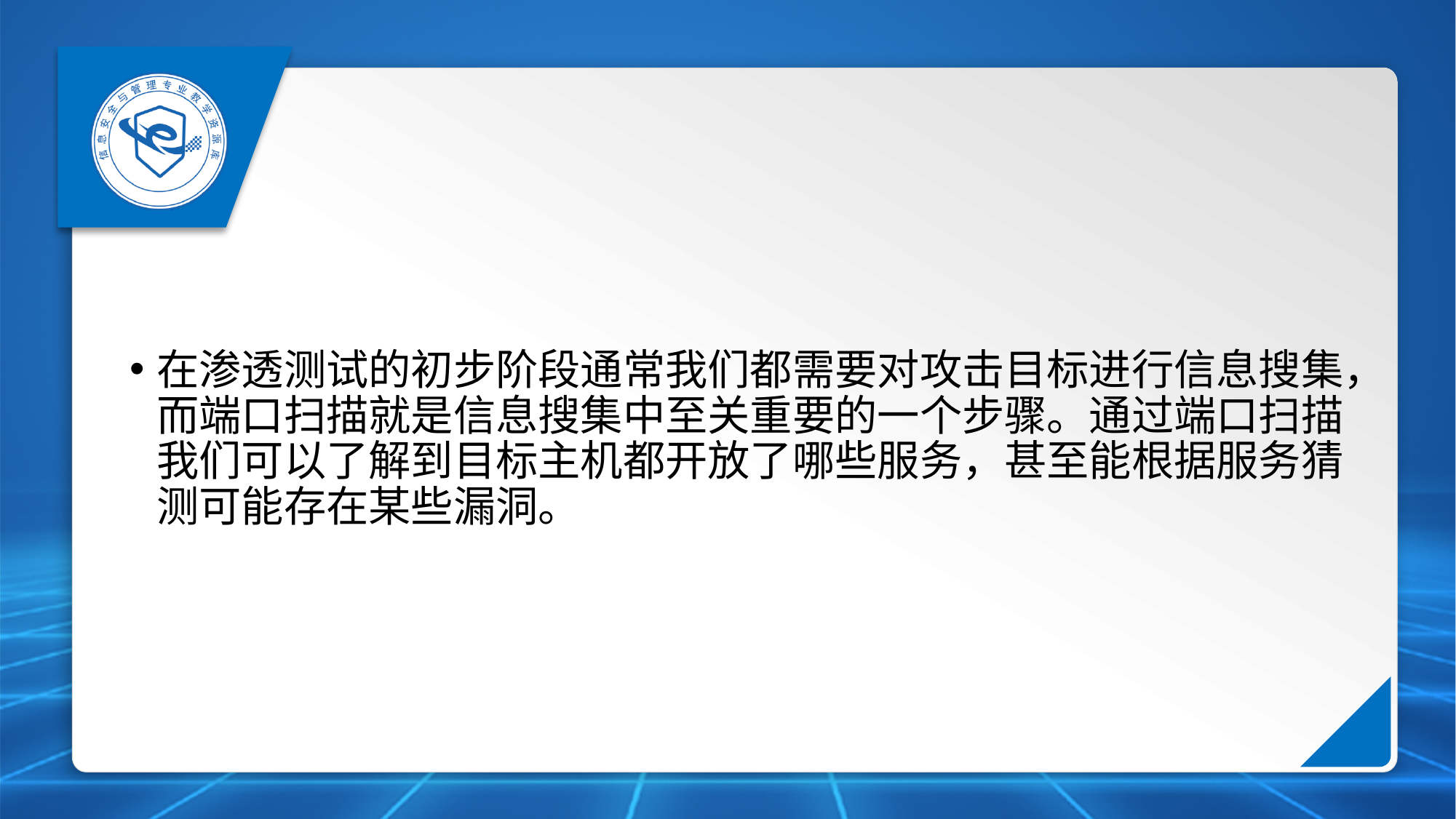

在渗透测试的初步阶段通常我们都需要对攻击目标进行信息搜集，而端口扫描就是信息搜集中至关重要的一个步骤。通过端口扫描我们可以了解到目标主机都开放了哪些服务，甚至能根据服务猜测可能存在某些漏洞。